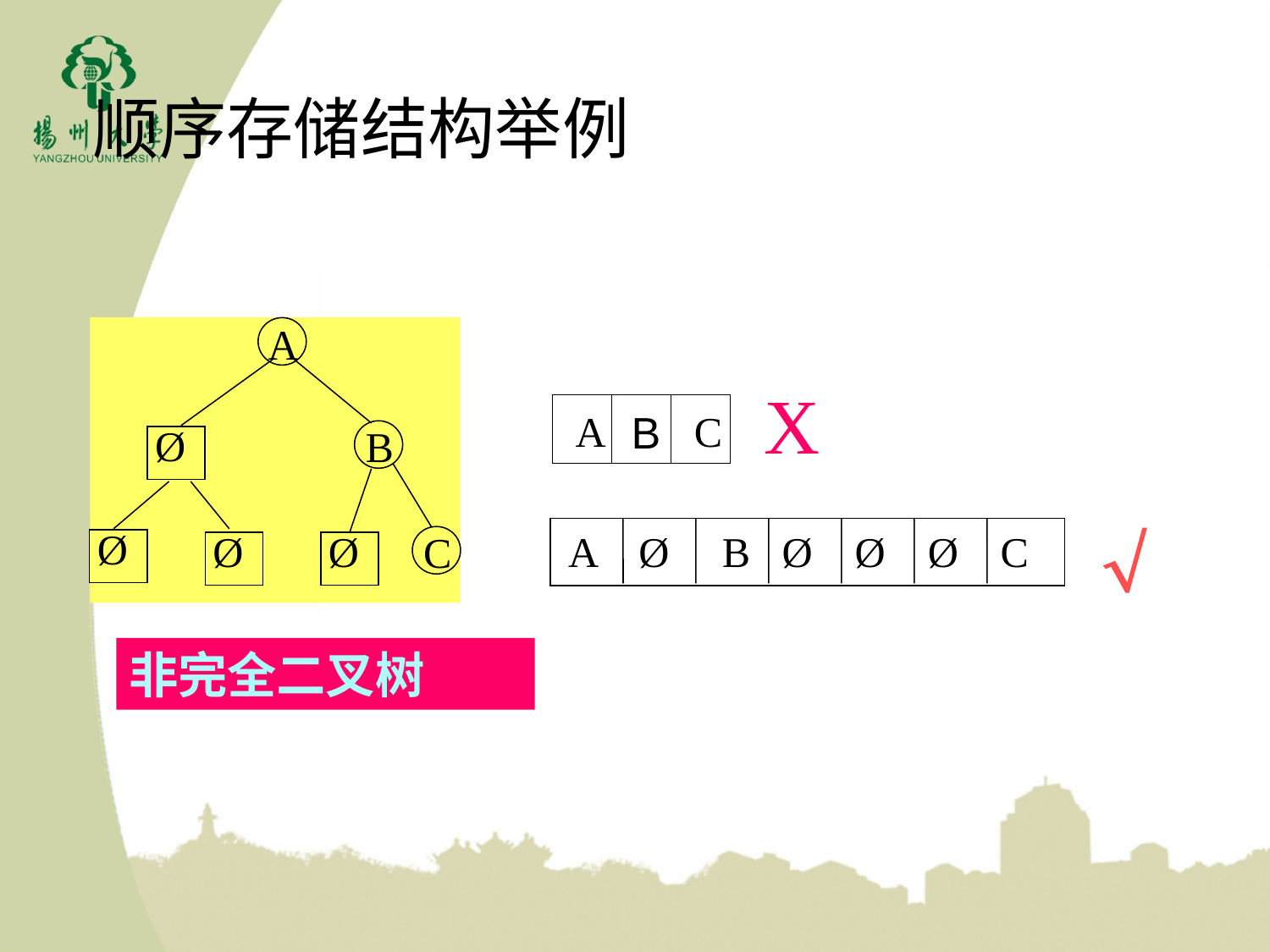

顺序存储结构举例
A

Ø

B

Ø

Ø

Ø

C

X

A
B
C
√

A    Ø     B   Ø    Ø    Ø    C
非完全二叉树